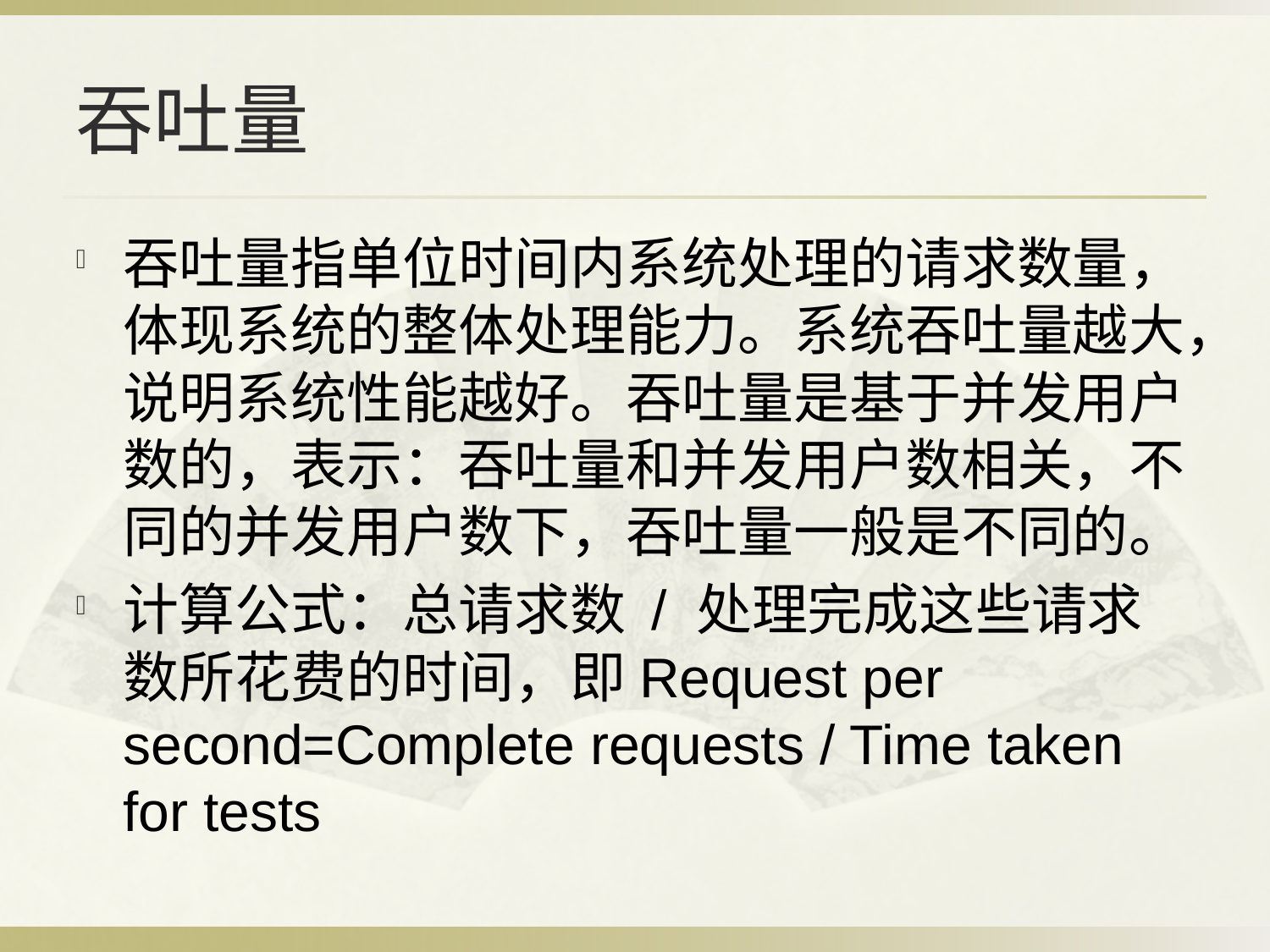

# 吞吐量
吞吐量指单位时间内系统处理的请求数量，体现系统的整体处理能力。系统吞吐量越大，说明系统性能越好。吞吐量是基于并发用户数的，表示：吞吐量和并发用户数相关，不同的并发用户数下，吞吐量一般是不同的。
计算公式：总请求数 / 处理完成这些请求数所花费的时间，即Request per second=Complete requests / Time taken for tests